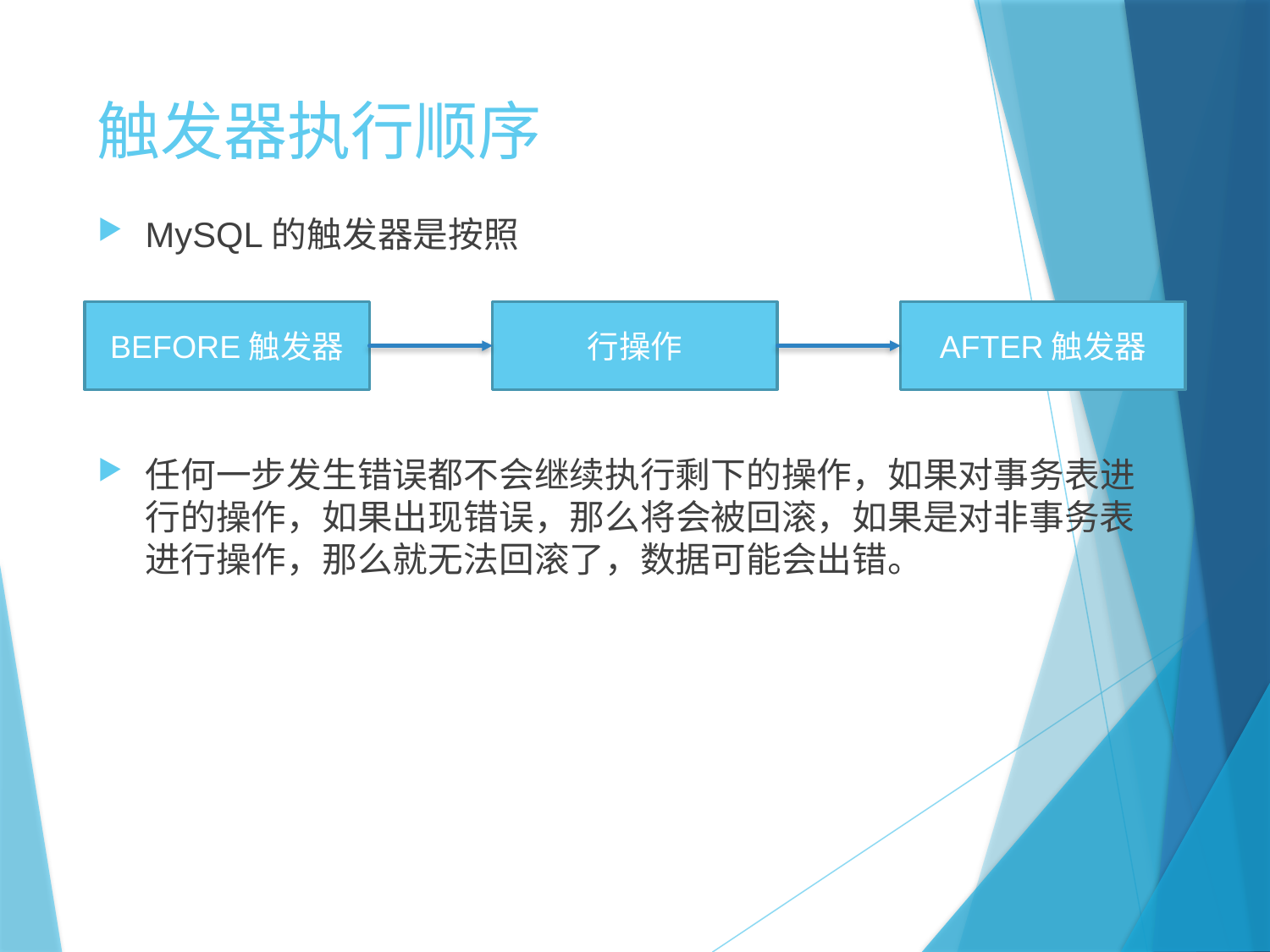

# 触发器执行顺序
MySQL的触发器是按照

任何一步发生错误都不会继续执行剩下的操作，如果对事务表进行的操作，如果出现错误，那么将会被回滚，如果是对非事务表进行操作，那么就无法回滚了，数据可能会出错。

AFTER触发器
行操作
BEFORE触发器